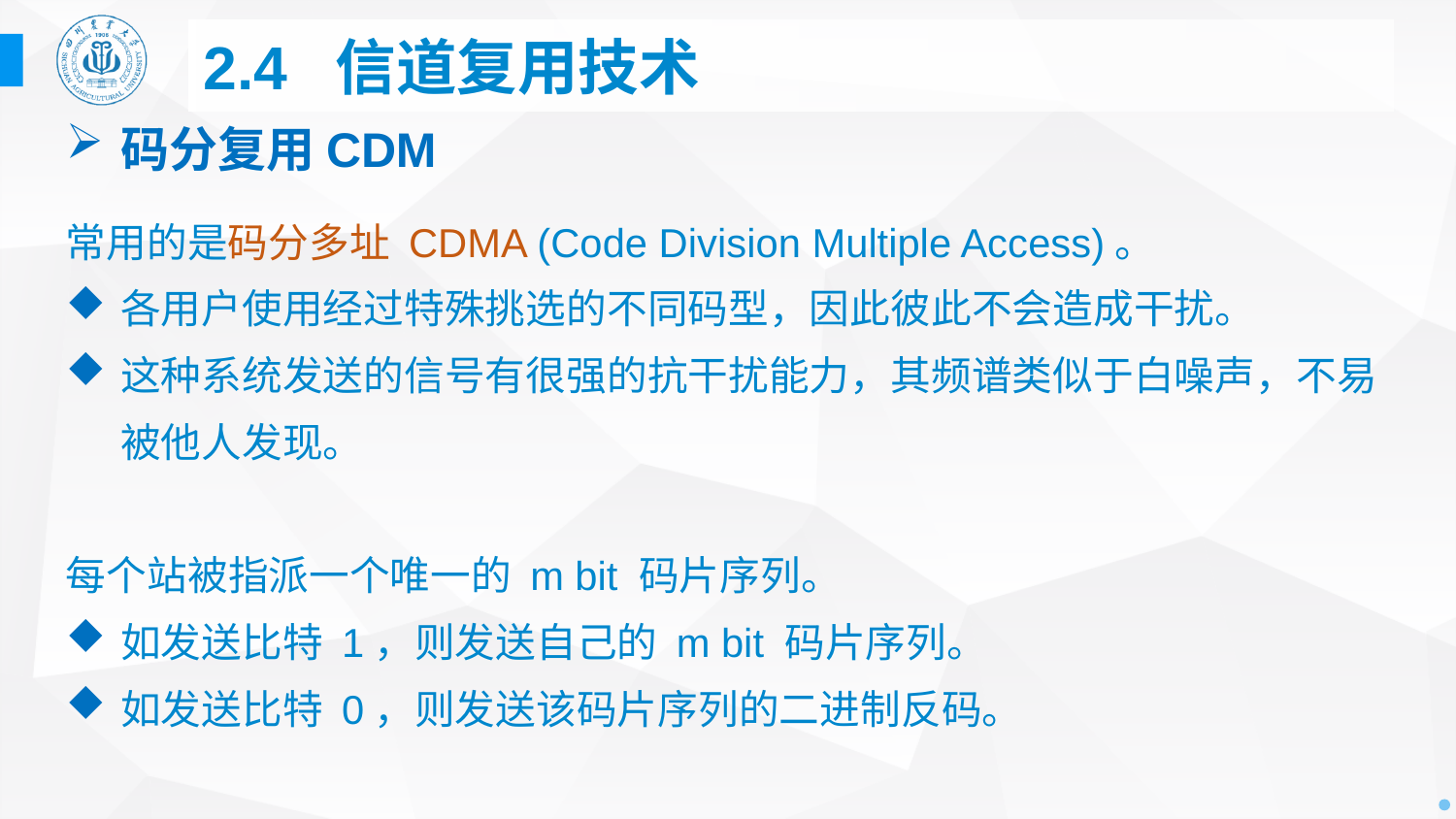

# 2.4  信道复用技术
码分复用CDM
常用的是码分多址 CDMA (Code Division Multiple Access)。
各用户使用经过特殊挑选的不同码型，因此彼此不会造成干扰。
这种系统发送的信号有很强的抗干扰能力，其频谱类似于白噪声，不易被他人发现。

每个站被指派一个唯一的 m bit 码片序列。
如发送比特 1，则发送自己的 m bit 码片序列。
如发送比特 0，则发送该码片序列的二进制反码。